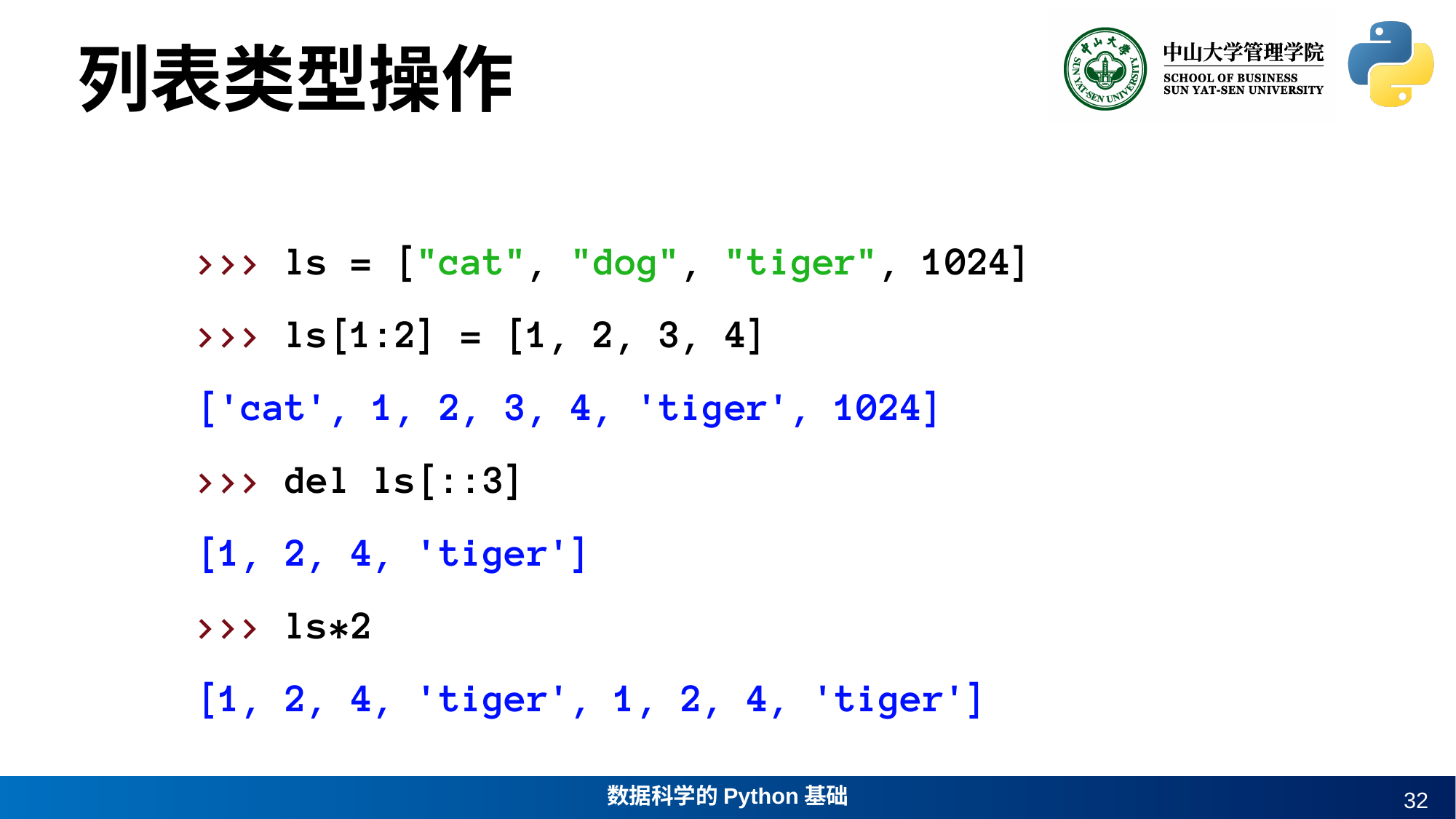

列表类型操作
>>> ls = ["cat", "dog", "tiger", 1024]
>>> ls[1:2] = [1, 2, 3, 4]
['cat', 1, 2, 3, 4, 'tiger', 1024]
>>> del ls[::3]
[1, 2, 4, 'tiger']
>>> ls*2
[1, 2, 4, 'tiger', 1, 2, 4, 'tiger']